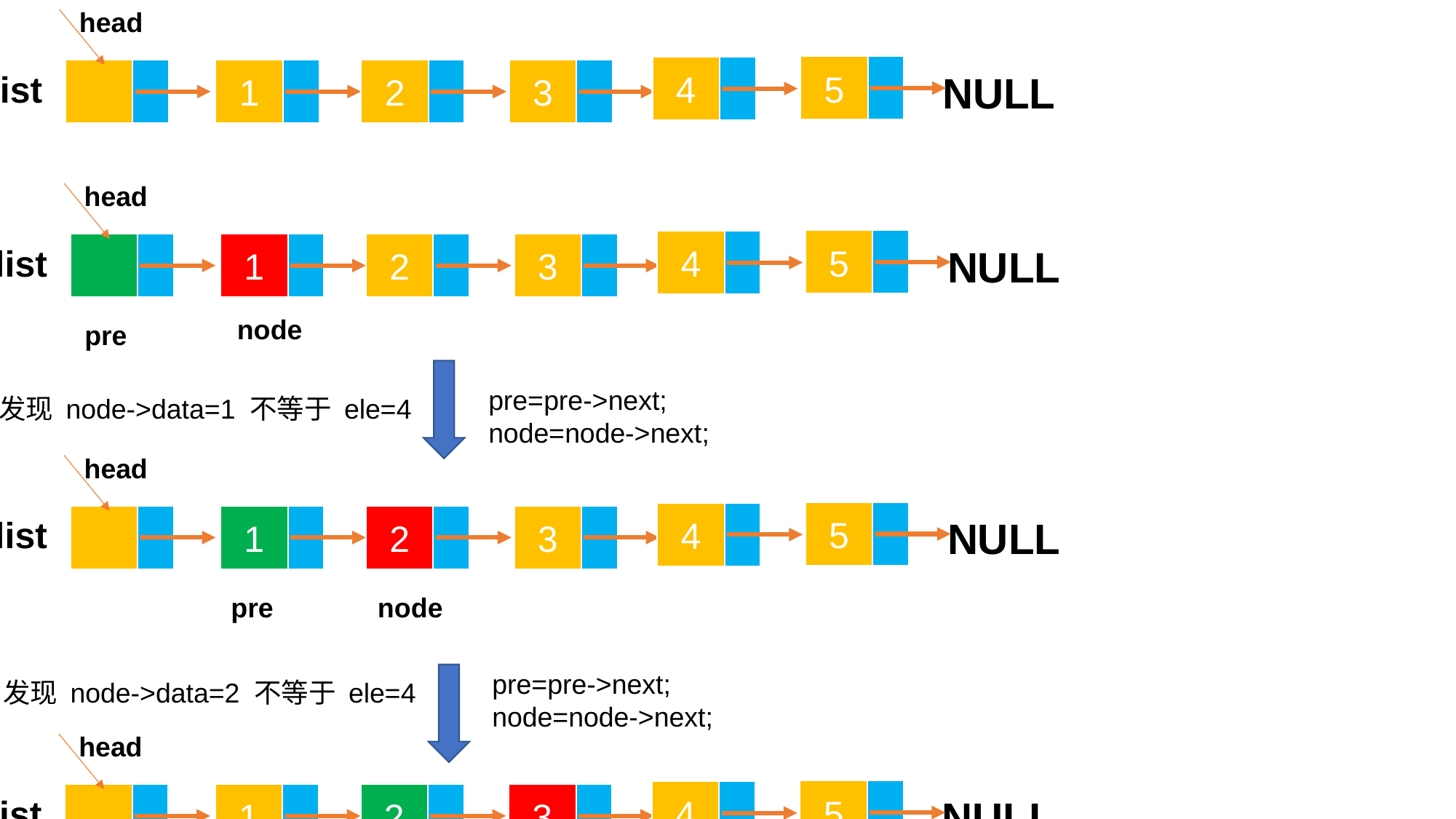

head
ele=4
5

4

1

2

3

list
NULL
head
5

4

1

2

3

list
NULL
node
pre

pre=pre->next;
node=node->next;
发现 node->data=1 不等于 ele=4
head
5

4

1

2

3

list
NULL
pre
node
pre=pre->next;
node=node->next;

发现 node->data=2 不等于 ele=4
head
5

4

1

2

3

list
NULL
pre
node
pre=pre->next;
node=node->next;

发现 node->data=3 不等于 ele=4
head
5

4

1

2

3

list
NULL
pre
node

发现 node->data=4 等于 ele=4
pre->next=node->next;
①pre->next=node->next;
head
5

4

1

2

3

list
NULL
pre
node
head
删除节点后，退出程序
5

1

2

3

list
NULL
pre